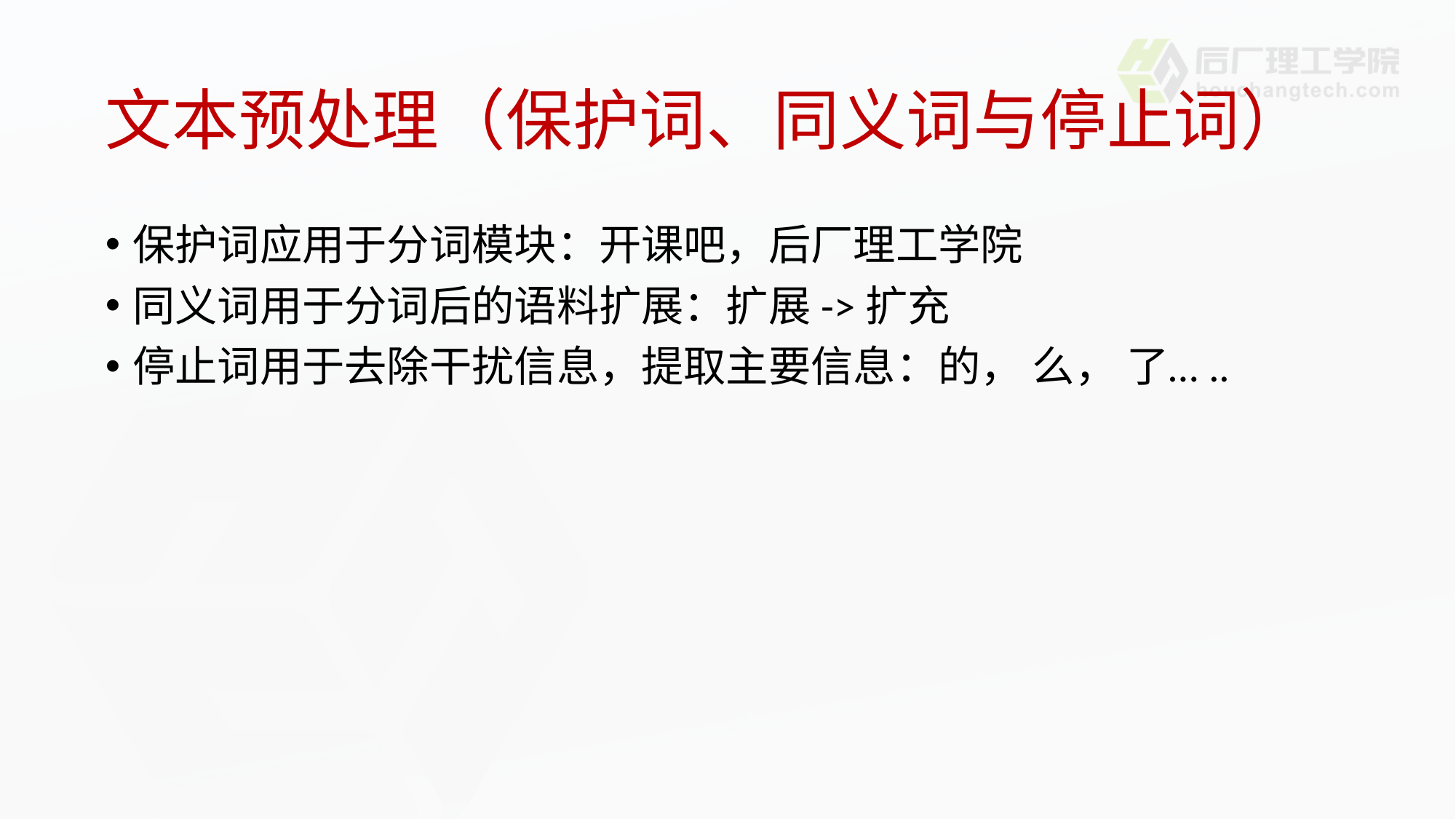

# 文本预处理（保护词、同义词与停止词）
保护词应用于分词模块：开课吧，后厂理工学院
同义词用于分词后的语料扩展：扩展->扩充
停止词用于去除干扰信息，提取主要信息：的， 么， 了…..